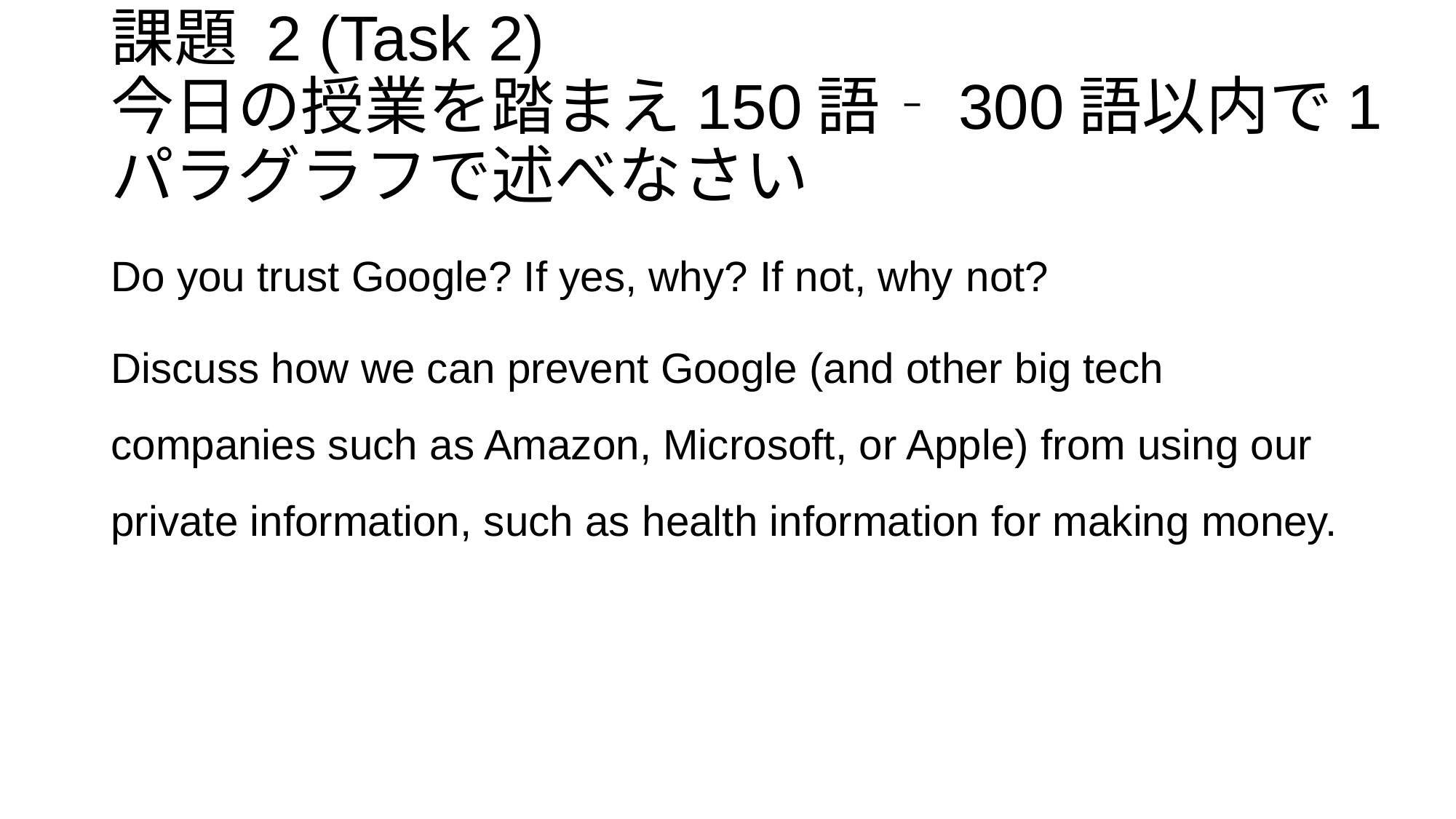

# 課題 2 (Task 2) 今日の授業を踏まえ150語‐300語以内で1パラグラフで述べなさい
Do you trust Google? If yes, why? If not, why not?
Discuss how we can prevent Google (and other big tech companies such as Amazon, Microsoft, or Apple) from using our private information, such as health information for making money.